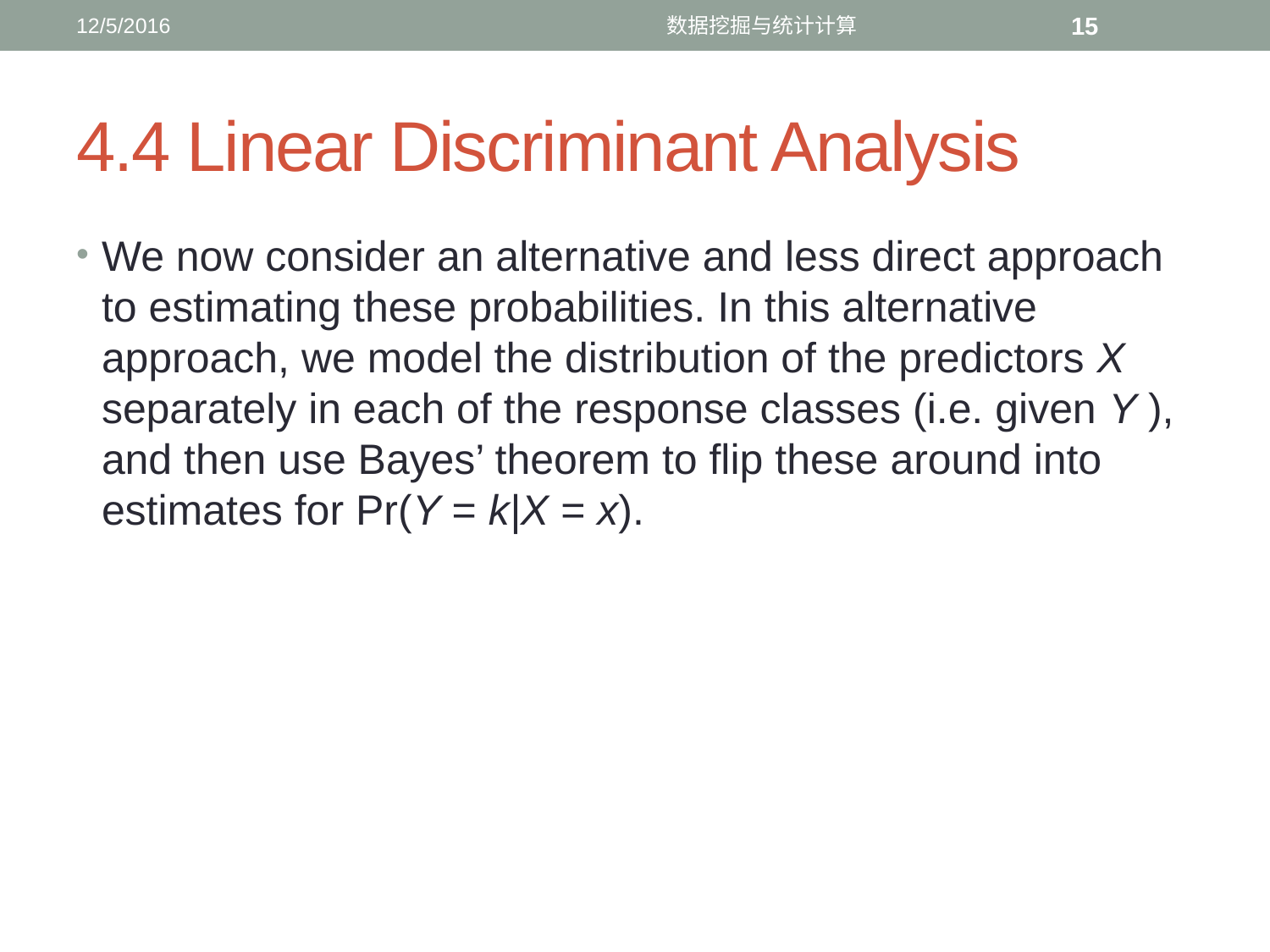

12/5/2016
数据挖掘与统计计算
15
# 4.4 Linear Discriminant Analysis
We now consider an alternative and less direct approach to estimating these probabilities. In this alternative approach, we model the distribution of the predictors X separately in each of the response classes (i.e. given Y ), and then use Bayes’ theorem to flip these around into estimates for Pr(Y = k|X = x).